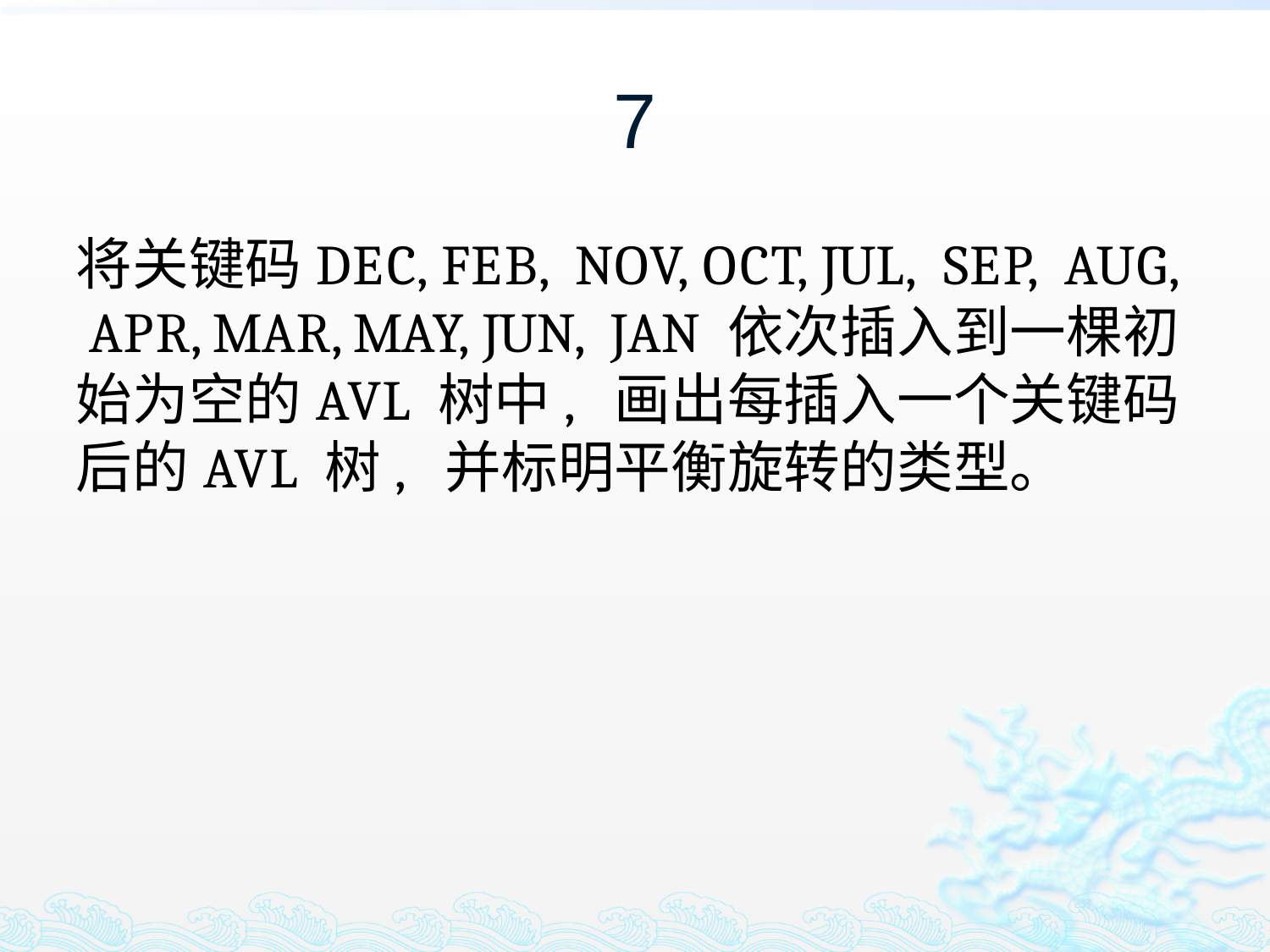

# 7
将关键码DEC, FEB,  NOV, OCT, JUL,  SEP,  AUG,  APR, MAR, MAY, JUN,  JAN 依次插入到一棵初始为空的AVL 树中,  画出每插入一个关键码后的AVL 树,  并标明平衡旋转的类型。